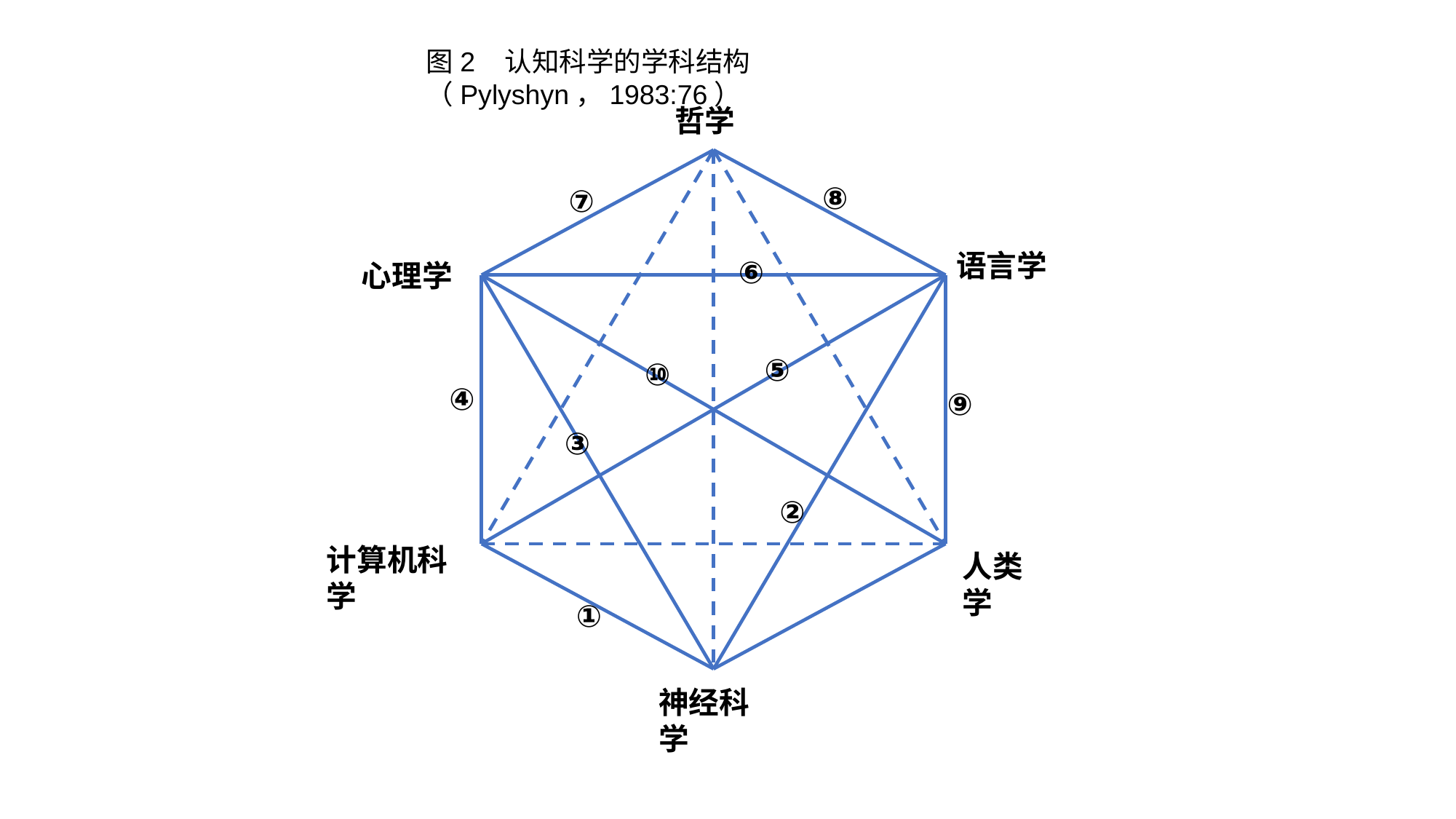

图2   认知科学的学科结构（Pylyshyn，1983:76）
哲学
⑧
⑦
语言学
⑥
心理学
⑤
⑩
④
⑨
③
②
计算机科学
人类学
①
神经科学